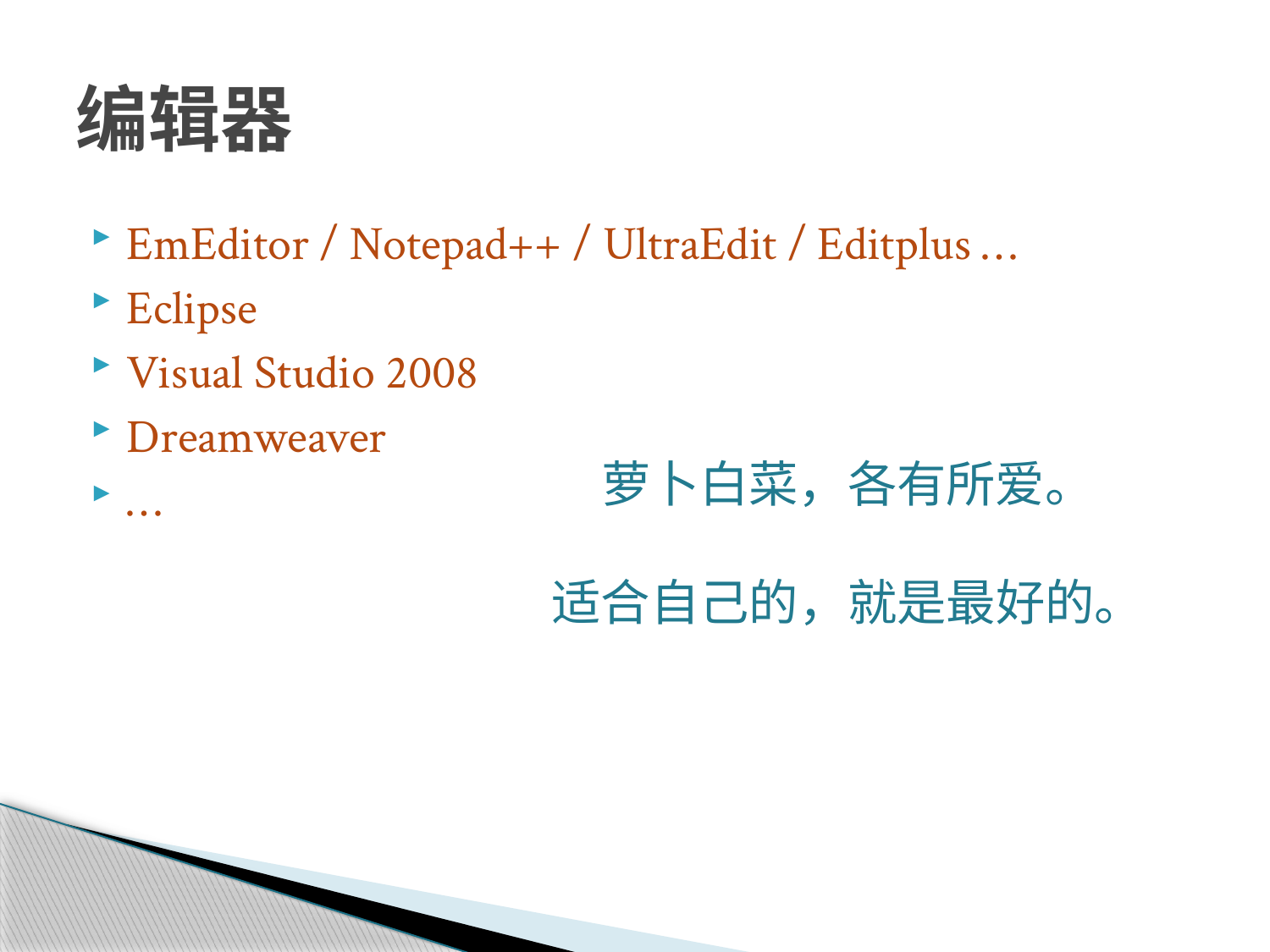

# 编辑器
EmEditor / Notepad++ / UltraEdit / Editplus …
Eclipse
Visual Studio 2008
Dreamweaver
…
萝卜白菜，各有所爱。

适合自己的，就是最好的。